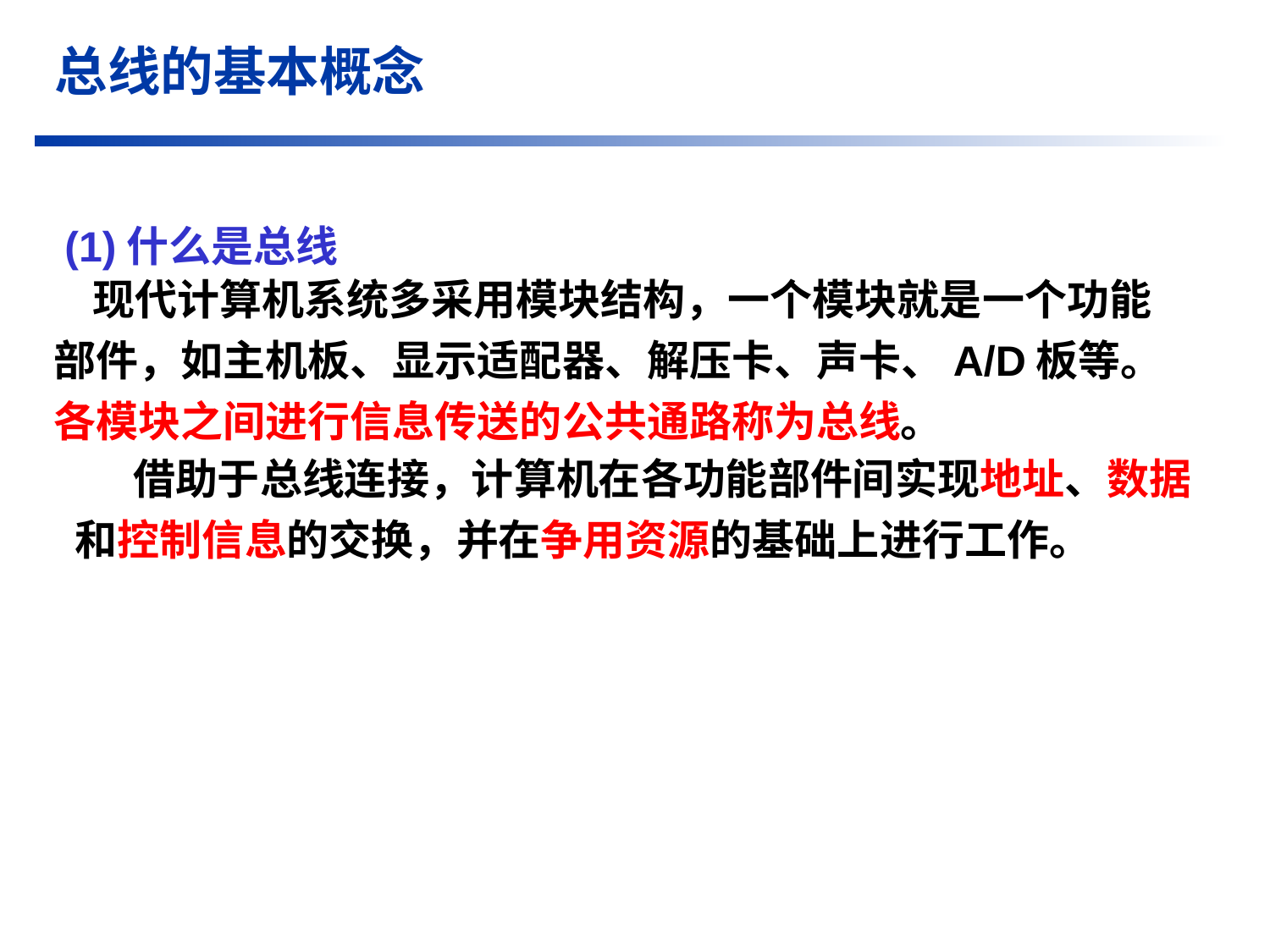

总线的基本概念
(1)什么是总线
   现代计算机系统多采用模块结构，一个模块就是一个功能部件，如主机板、显示适配器、解压卡、声卡、A/D板等。
各模块之间进行信息传送的公共通路称为总线。
     借助于总线连接，计算机在各功能部件间实现地址、数据和控制信息的交换，并在争用资源的基础上进行工作。